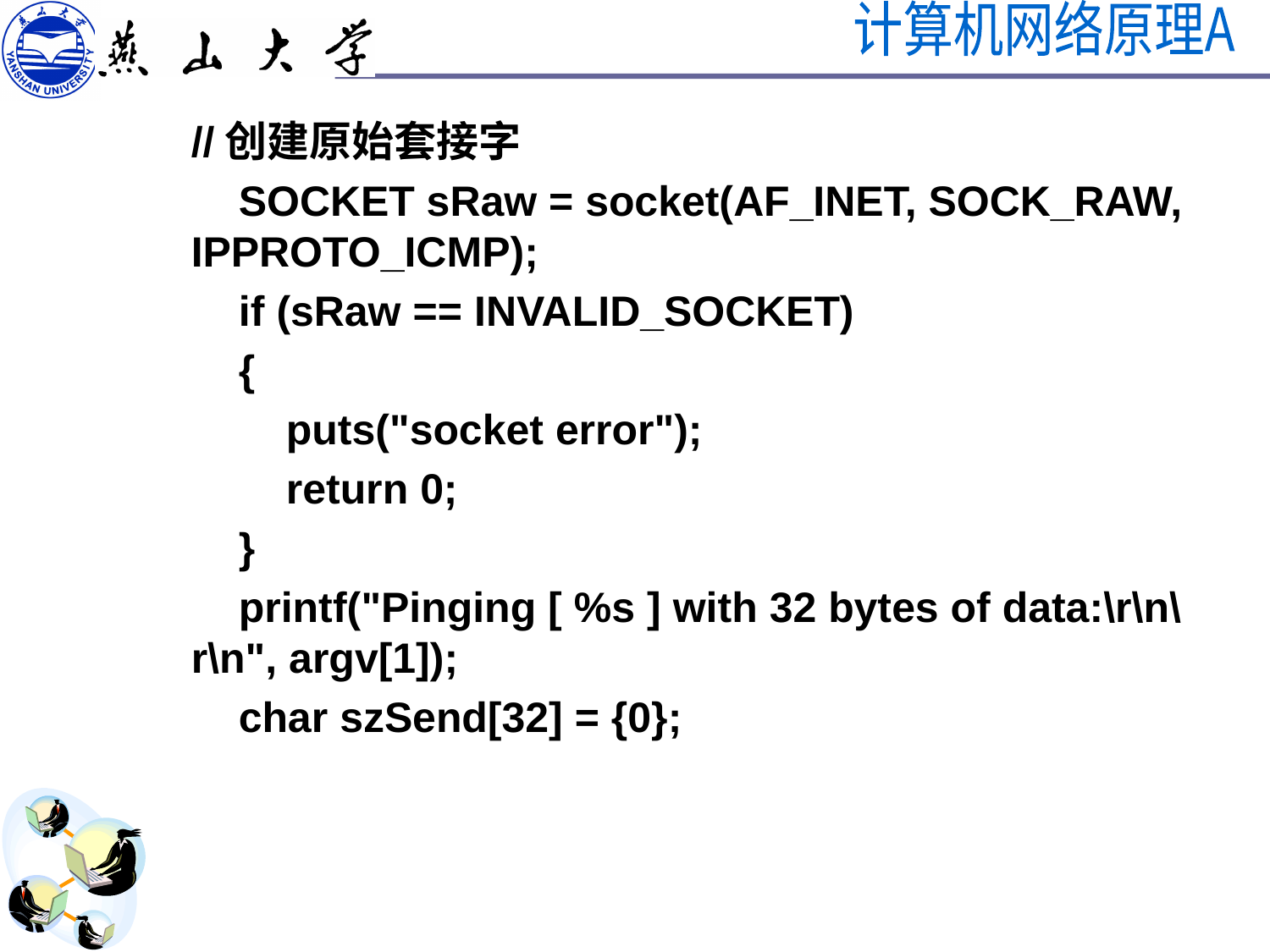

//创建原始套接字
    SOCKET sRaw = socket(AF_INET, SOCK_RAW, IPPROTO_ICMP);
    if (sRaw == INVALID_SOCKET)
    {
        puts("socket error");
        return 0;
    }
    printf("Pinging [ %s ] with 32 bytes of data:\r\n\r\n", argv[1]);
    char szSend[32] = {0};